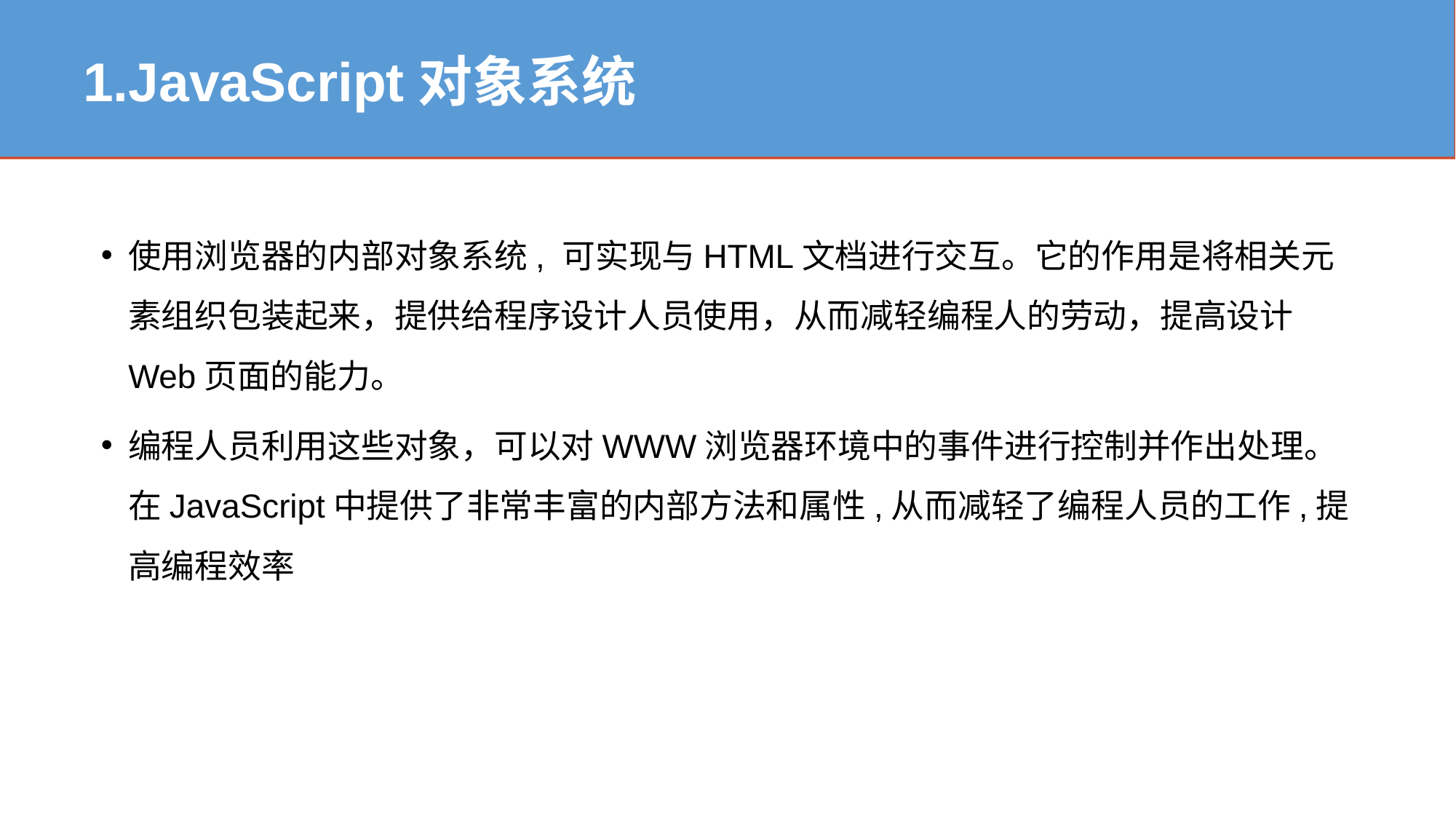

1.JavaScript对象系统

使用浏览器的内部对象系统, 可实现与HTML文档进行交互。它的作用是将相关元素组织包装起来，提供给程序设计人员使用，从而减轻编程人的劳动，提高设计Web页面的能力。
编程人员利用这些对象，可以对WWW浏览器环境中的事件进行控制并作出处理。在JavaScript中提供了非常丰富的内部方法和属性,从而减轻了编程人员的工作,提高编程效率